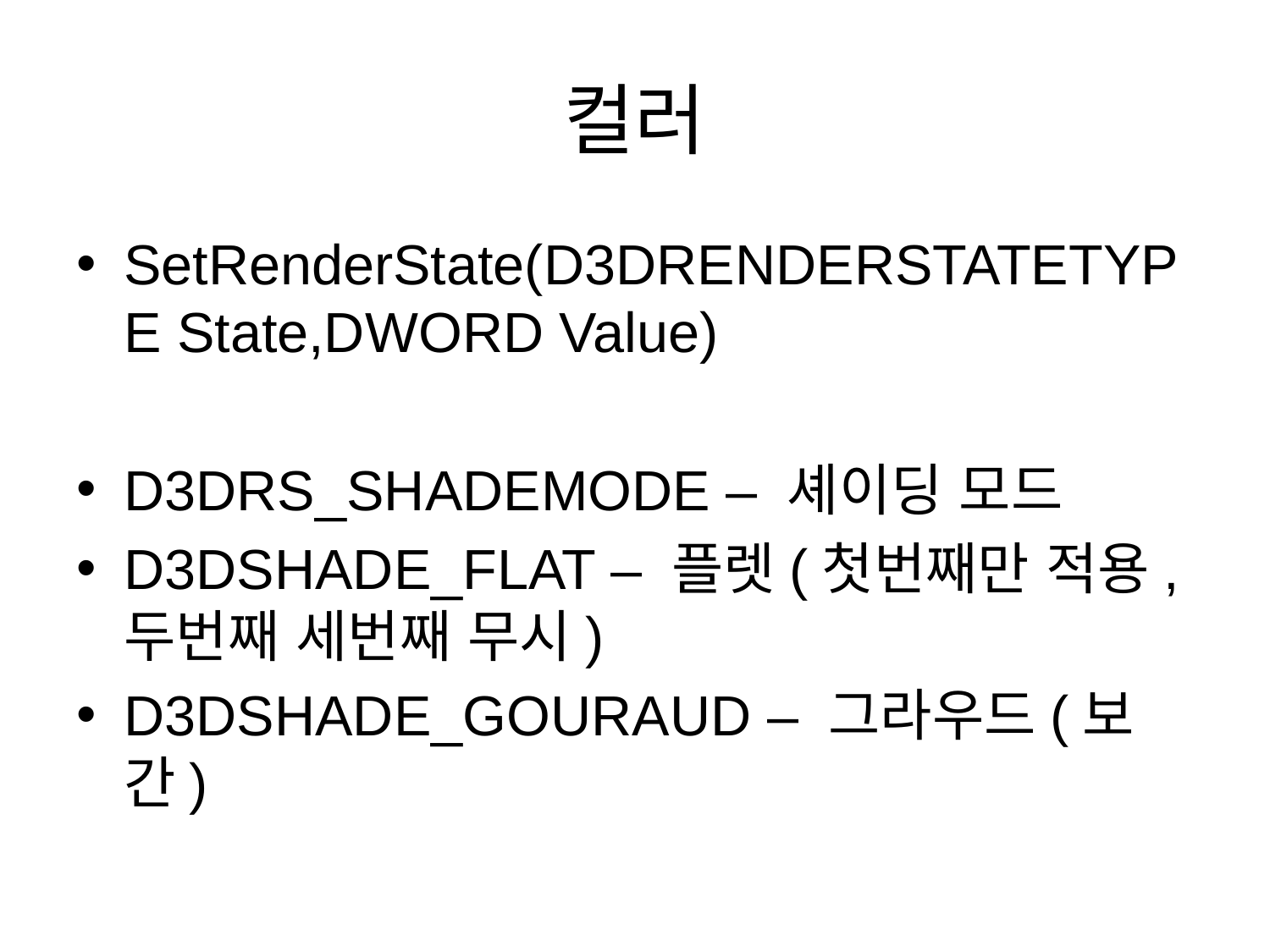

# 컬러
SetRenderState(D3DRENDERSTATETYPE State,DWORD Value)

D3DRS_SHADEMODE – 셰이딩 모드
D3DSHADE_FLAT – 플렛(첫번째만 적용, 두번째 세번째 무시)
D3DSHADE_GOURAUD – 그라우드(보간)